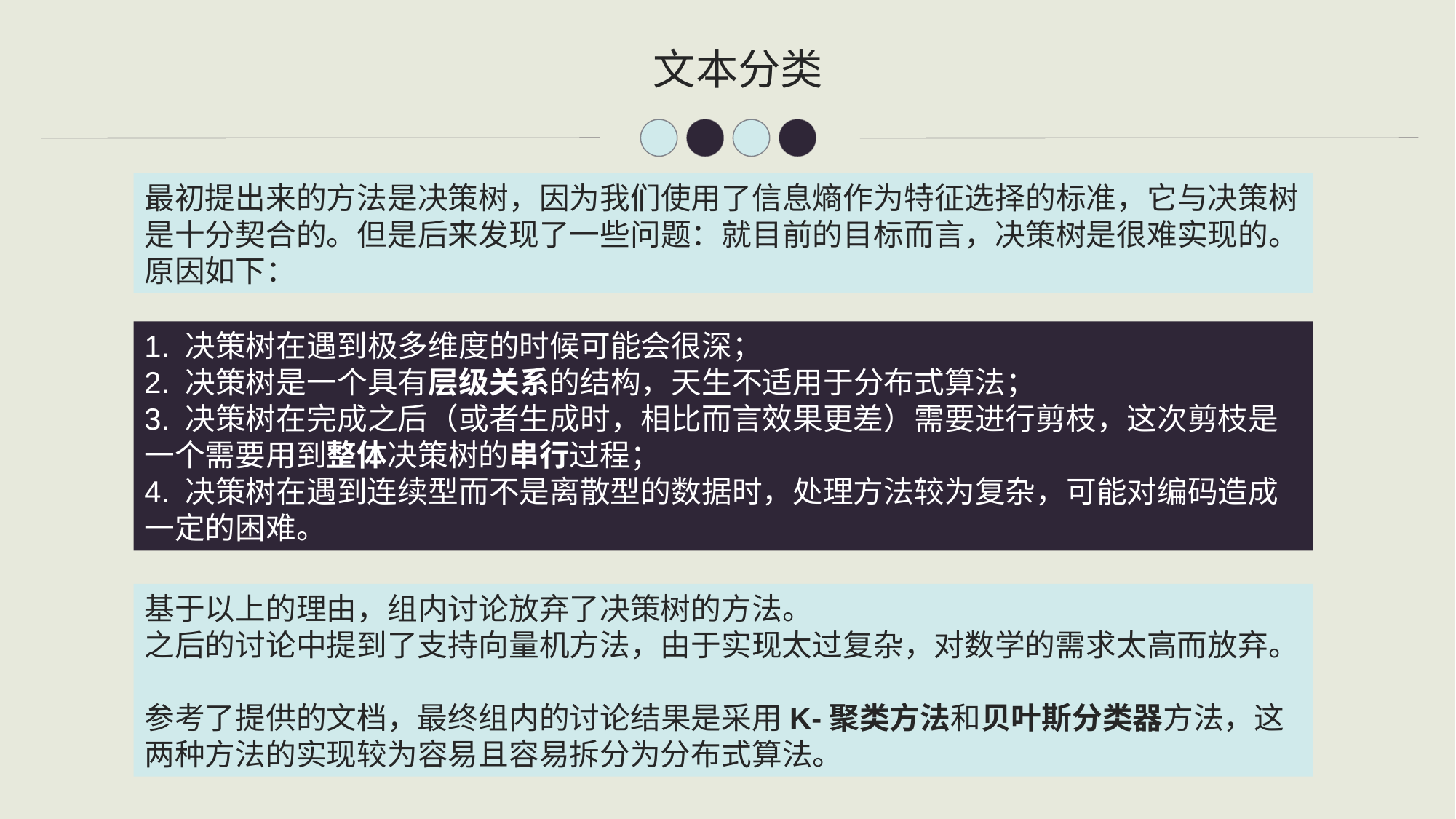

文本分类

最初提出来的方法是决策树，因为我们使用了信息熵作为特征选择的标准，它与决策树是十分契合的。但是后来发现了一些问题：就目前的目标而言，决策树是很难实现的。原因如下：
1. 决策树在遇到极多维度的时候可能会很深；
2. 决策树是一个具有层级关系的结构，天生不适用于分布式算法；
3. 决策树在完成之后（或者生成时，相比而言效果更差）需要进行剪枝，这次剪枝是一个需要用到整体决策树的串行过程；
4. 决策树在遇到连续型而不是离散型的数据时，处理方法较为复杂，可能对编码造成一定的困难。
基于以上的理由，组内讨论放弃了决策树的方法。
之后的讨论中提到了支持向量机方法，由于实现太过复杂，对数学的需求太高而放弃。

参考了提供的文档，最终组内的讨论结果是采用K-聚类方法和贝叶斯分类器方法，这两种方法的实现较为容易且容易拆分为分布式算法。